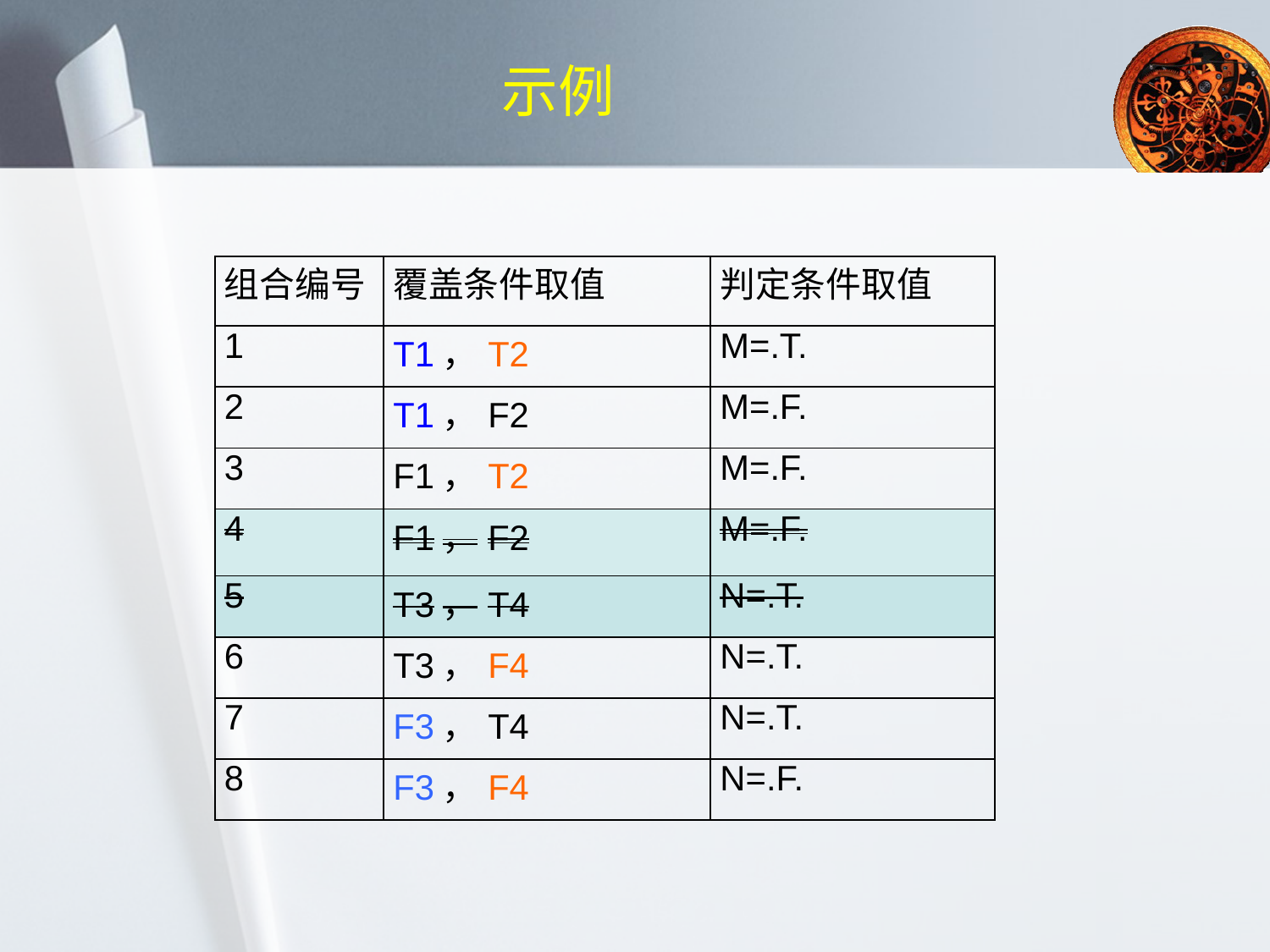

# 示例
| 组合编号 | 覆盖条件取值 | 判定条件取值 |
| --- | --- | --- |
| 1 | T1，T2 | M=.T. |
| 2 | T1，F2 | M=.F. |
| 3 | F1，T2 | M=.F. |
| 4 | F1，F2 | M=.F. |
| 5 | T3，T4 | N=.T. |
| 6 | T3，F4 | N=.T. |
| 7 | F3，T4 | N=.T. |
| 8 | F3，F4 | N=.F. |